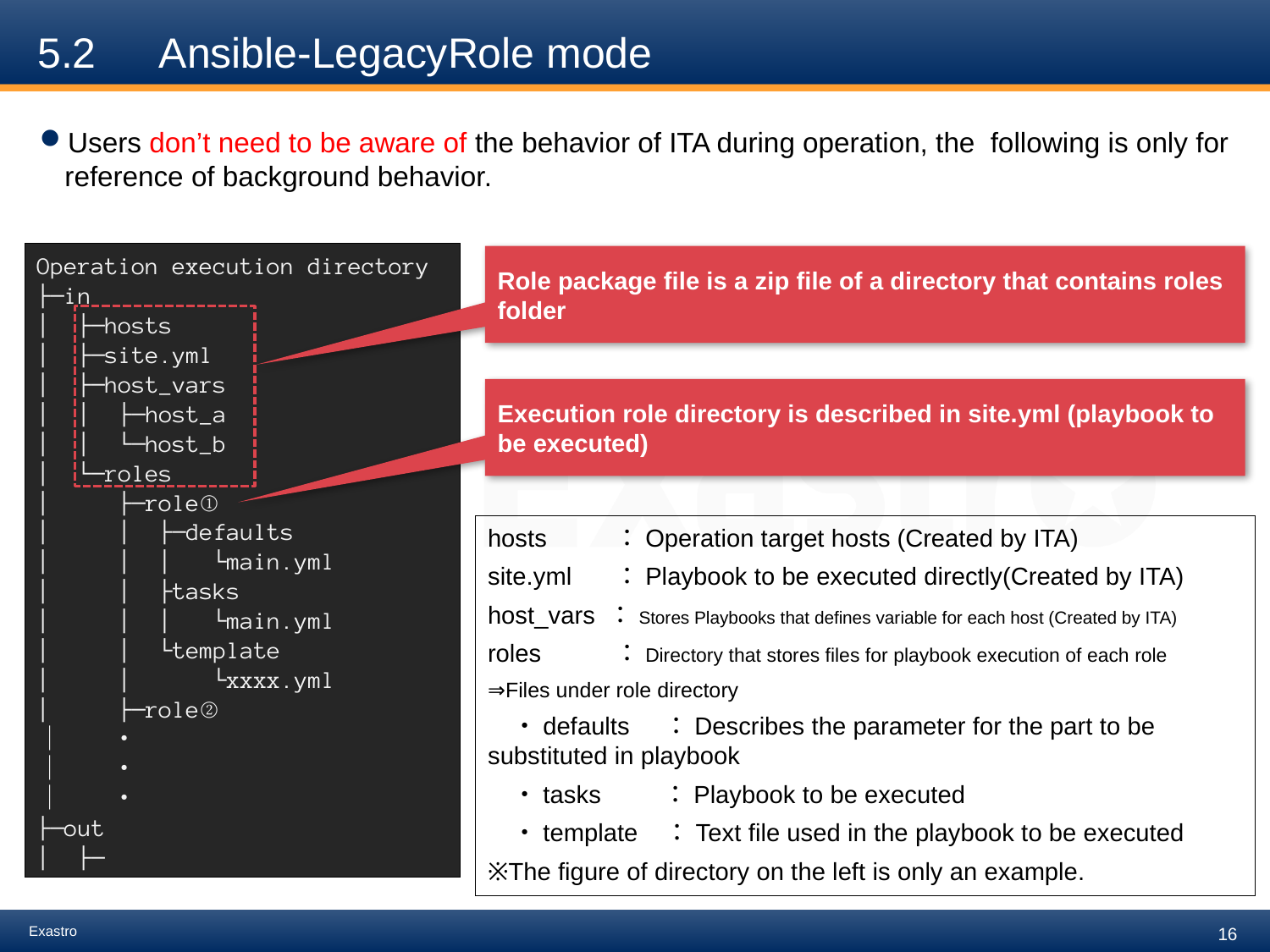

# 5.2　Ansible-LegacyRole mode
Users don’t need to be aware of the behavior of ITA during operation, the  following is only for reference of background behavior.
Operation execution directory
├─in
│  ├─hosts
│  ├─site.yml
│  ├─host_vars
│  │  ├─host_a
│  │  └─host_b
│  └─roles
│     ├─role①
│     │  ├─defaults
│     │  │   └main.yml
│     │  ├tasks
│     │  │   └main.yml
│     │  └template
│     │      └xxxx.yml
│     ├─role②
│        ・
│        ・
│        ・
├─out
│  ├─
Role package file is a zip file of a directory that contains roles folder

Execution role directory is described in site.yml (playbook to be executed)
hosts	：Operation target hosts (Created by ITA)
site.yml	：Playbook to be executed directly(Created by ITA)
host_vars ：Stores Playbooks that defines variable for each host (Created by ITA)
roles	：Directory that stores files for playbook execution of each role
⇒Files under role directory
　・defaults    ：Describes the parameter for the part to be substituted in playbook
　・tasks        ：Playbook to be executed
　・template   ：Text file used in the playbook to be executed
※The figure of directory on the left is only an example.